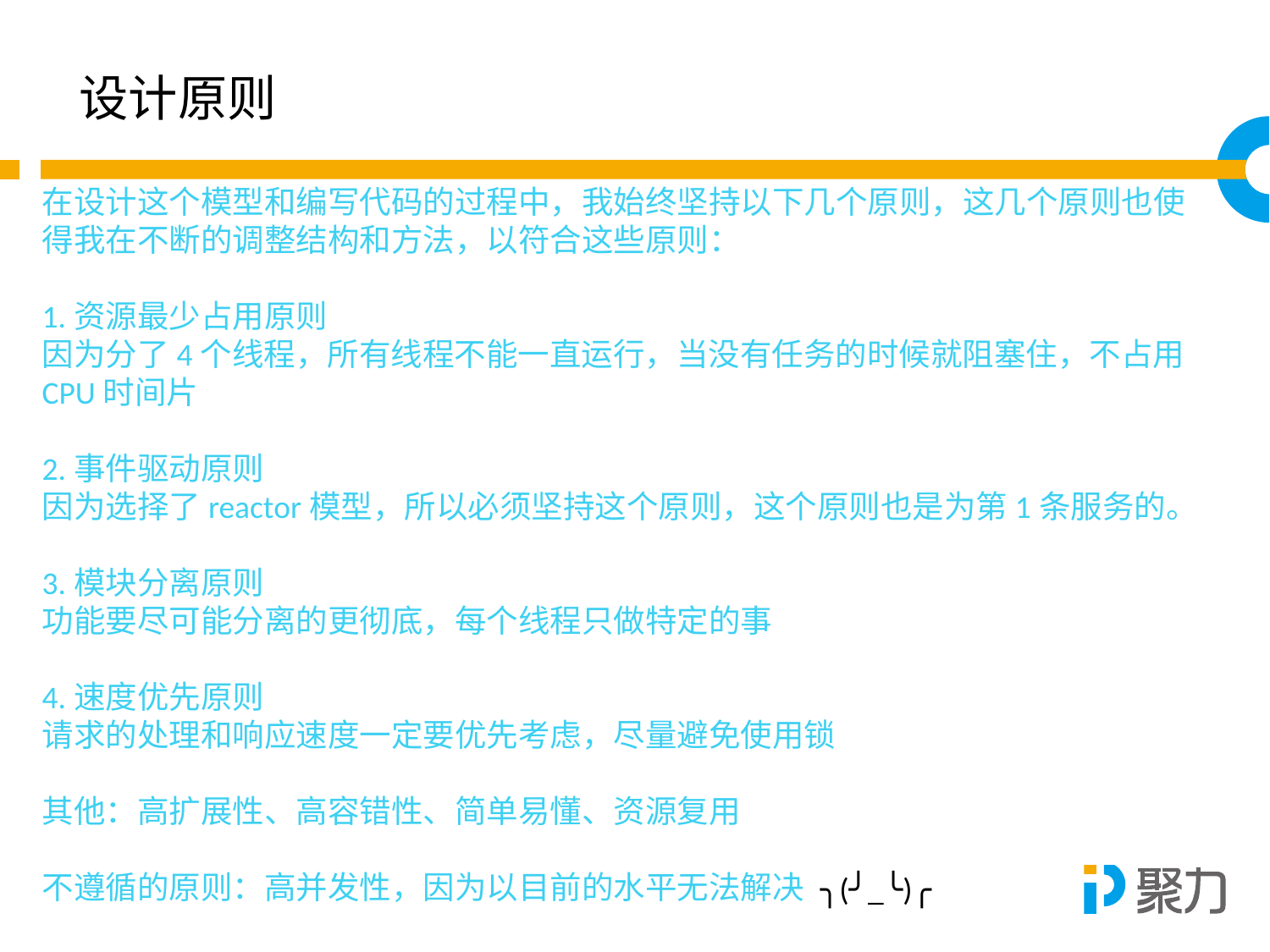

设计原则
在设计这个模型和编写代码的过程中，我始终坚持以下几个原则，这几个原则也使得我在不断的调整结构和方法，以符合这些原则：

1.资源最少占用原则
因为分了4个线程，所有线程不能一直运行，当没有任务的时候就阻塞住，不占用CPU时间片

2.事件驱动原则
因为选择了reactor模型，所以必须坚持这个原则，这个原则也是为第1条服务的。

3.模块分离原则
功能要尽可能分离的更彻底，每个线程只做特定的事

4.速度优先原则
请求的处理和响应速度一定要优先考虑，尽量避免使用锁

其他：高扩展性、高容错性、简单易懂、资源复用

不遵循的原则：高并发性，因为以目前的水平无法解决
╮(╯_╰)╭